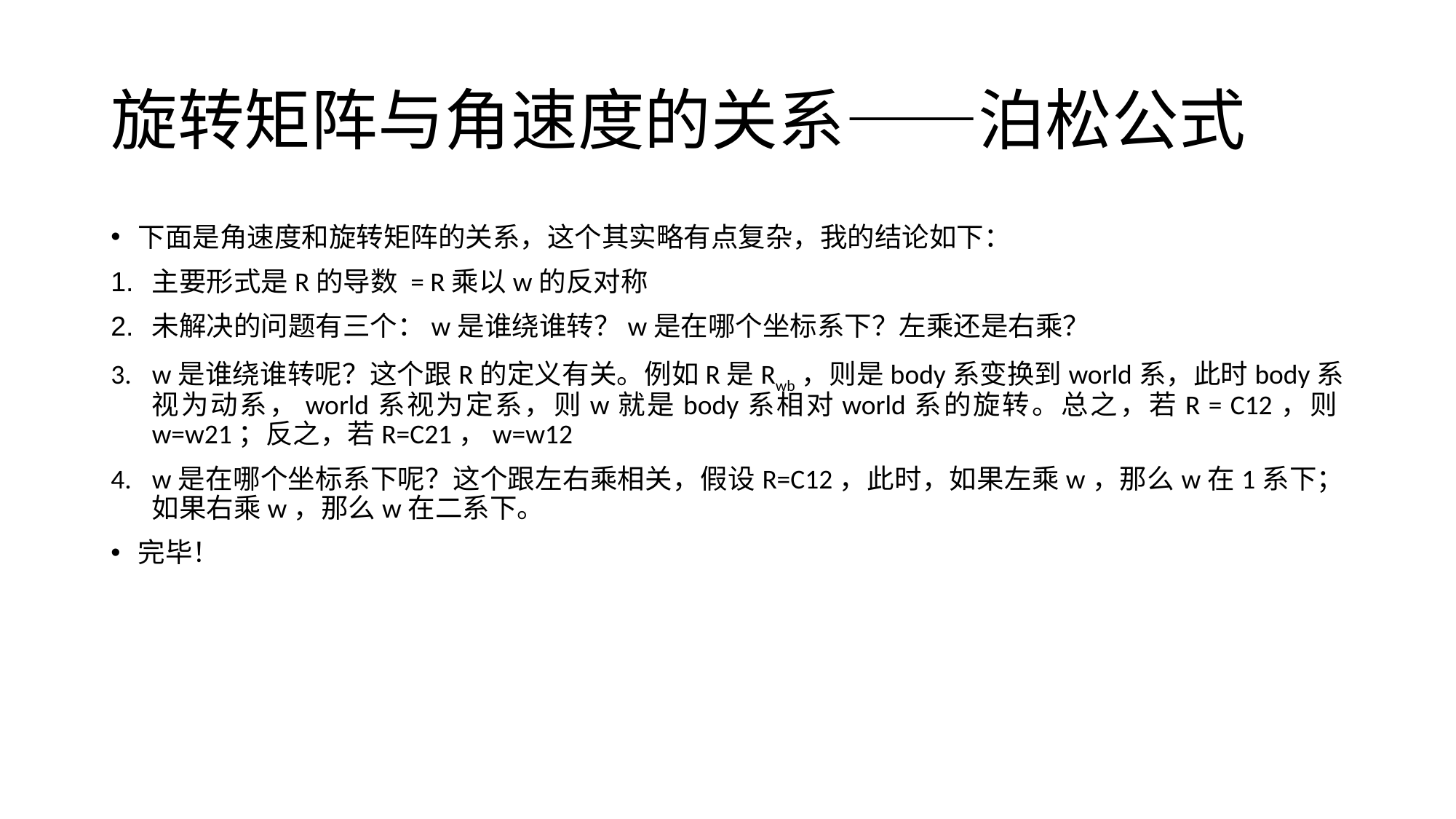

# 旋转矩阵与角速度的关系——泊松公式
下面是角速度和旋转矩阵的关系，这个其实略有点复杂，我的结论如下：
主要形式是R的导数 = R乘以w的反对称
未解决的问题有三个：w是谁绕谁转？w是在哪个坐标系下？左乘还是右乘？
w是谁绕谁转呢？这个跟R的定义有关。例如R是Rwb，则是body系变换到world系，此时body系视为动系，world系视为定系，则w就是body系相对world系的旋转。总之，若R = C12，则w=w21；反之，若R=C21，w=w12
w是在哪个坐标系下呢？这个跟左右乘相关，假设R=C12，此时，如果左乘w，那么w在1系下；如果右乘w，那么w在二系下。
完毕！